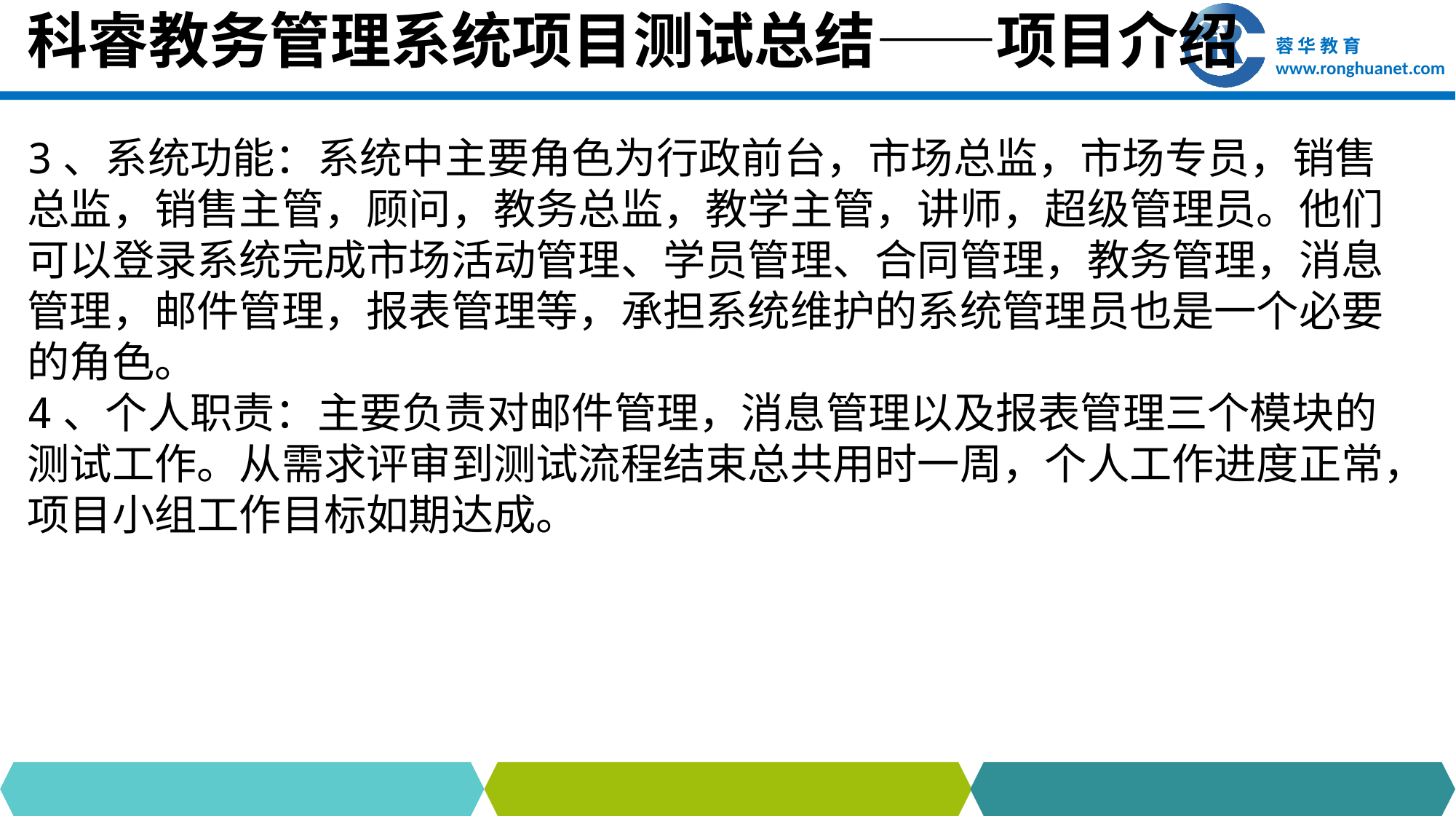

# 科睿教务管理系统项目测试总结——项目介绍
3、系统功能：系统中主要角色为行政前台，市场总监，市场专员，销售总监，销售主管，顾问，教务总监，教学主管，讲师，超级管理员。他们可以登录系统完成市场活动管理、学员管理、合同管理，教务管理，消息管理，邮件管理，报表管理等，承担系统维护的系统管理员也是一个必要的角色。
4、个人职责：主要负责对邮件管理，消息管理以及报表管理三个模块的测试工作。从需求评审到测试流程结束总共用时一周，个人工作进度正常，
项目小组工作目标如期达成。